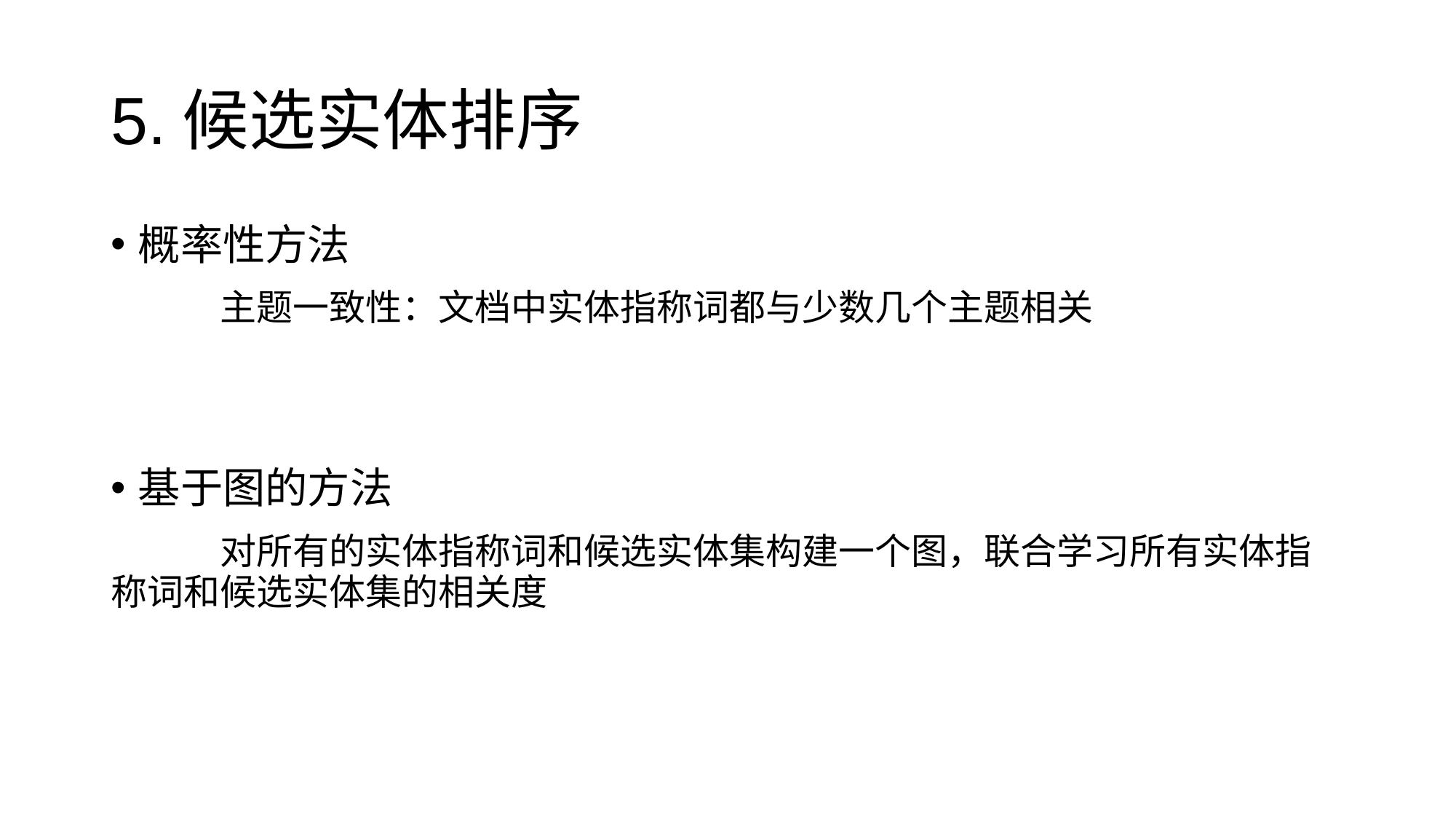

# 5.候选实体排序
概率性方法
	主题一致性：文档中实体指称词都与少数几个主题相关

基于图的方法
	对所有的实体指称词和候选实体集构建一个图，联合学习所有实体指称词和候选实体集的相关度